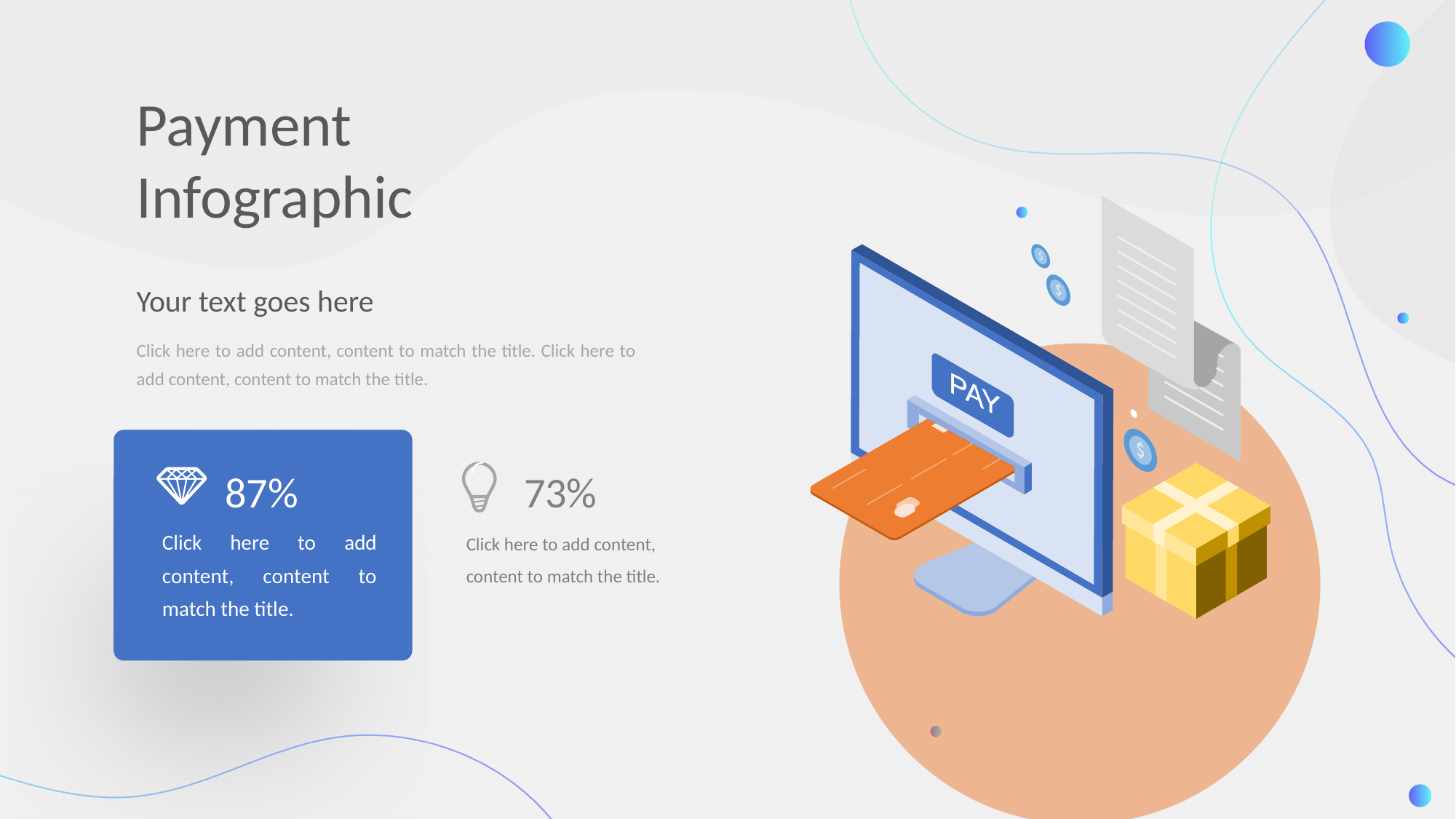

Payment Infographic

Your text goes here
Click here to add content, content to match the title. Click here to add content, content to match the title.

87%

Click here to add content, content to match the title.
73%

Click here to add content, content to match the title.
PPT模板 http://www.1ppt.com/moban/